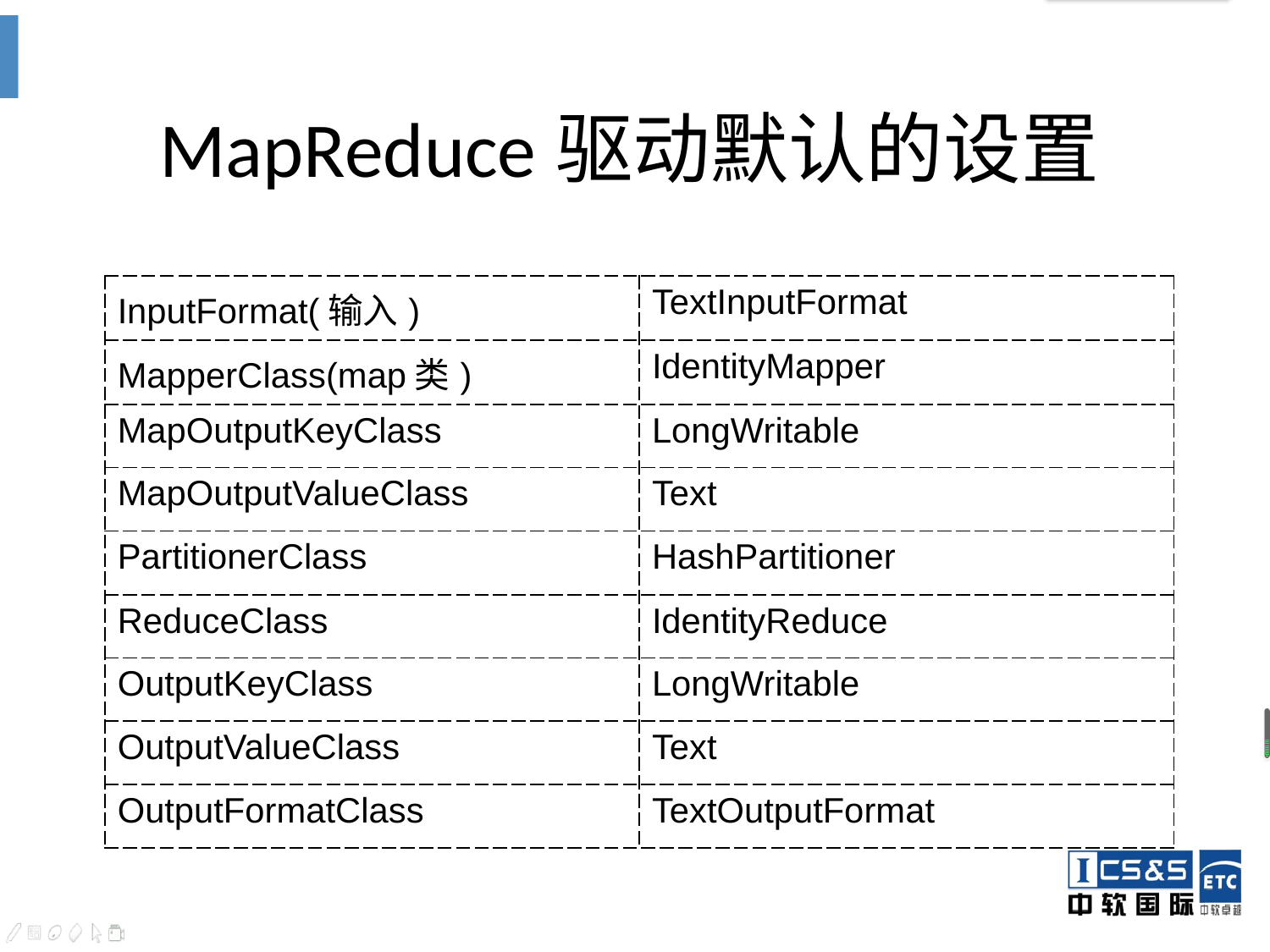

# MapReduce驱动默认的设置
| InputFormat(输入) | TextInputFormat |
| --- | --- |
| MapperClass(map类) | IdentityMapper |
| MapOutputKeyClass | LongWritable |
| MapOutputValueClass | Text |
| PartitionerClass | HashPartitioner |
| ReduceClass | IdentityReduce |
| OutputKeyClass | LongWritable |
| OutputValueClass | Text |
| OutputFormatClass | TextOutputFormat |